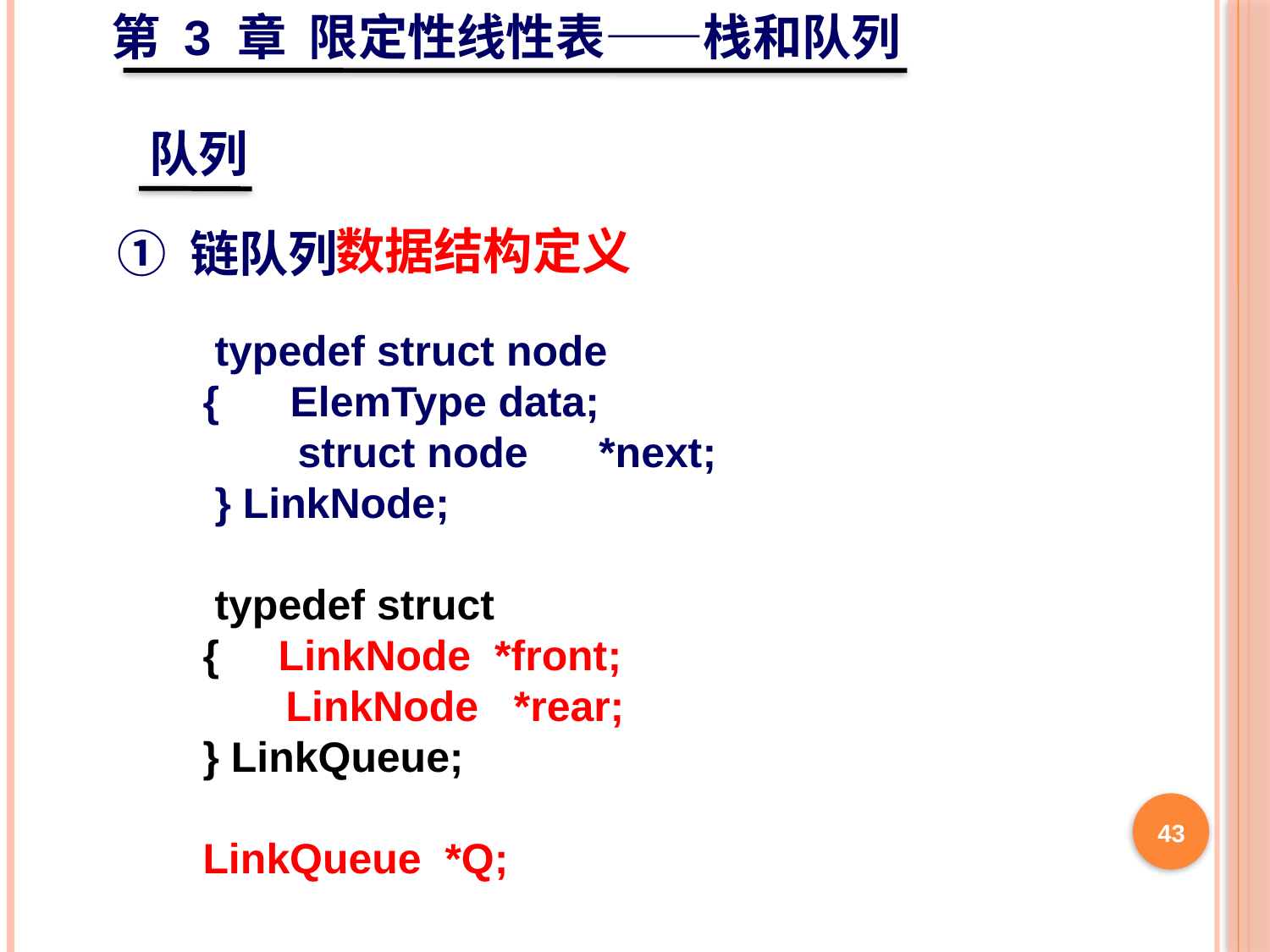

第 3 章  限定性线性表——栈和队列
队列
数据结构定义
① 链队列
  typedef struct node
 {      ElemType data;
         struct node      *next;
  } LinkNode;

  typedef struct
 {     LinkNode  *front;
        LinkNode   *rear;
 } LinkQueue;

 LinkQueue  *Q;
43